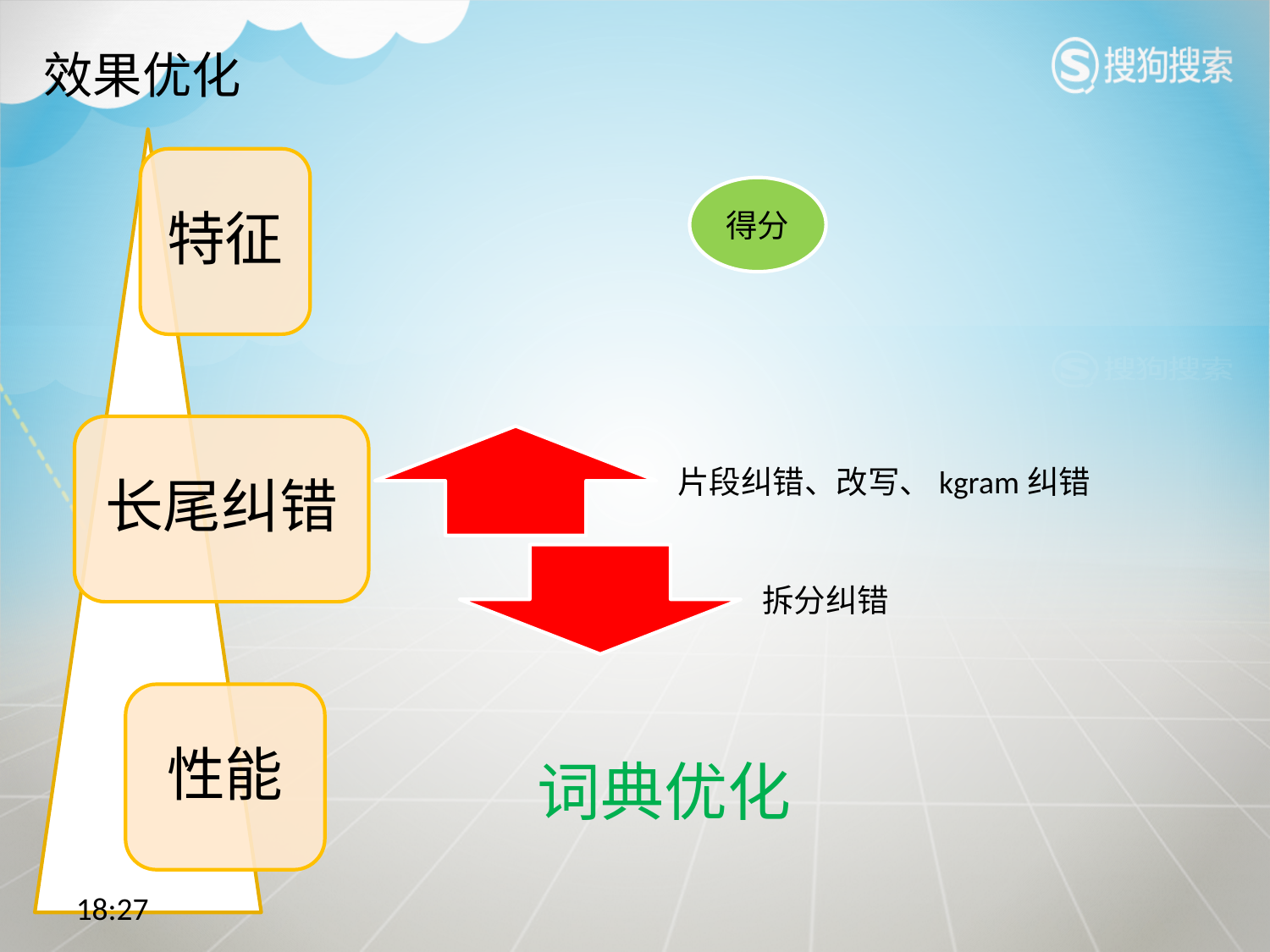

# 效果优化
得分
特征
长尾纠错
性能
片段纠错、改写、kgram纠错
拆分纠错
词典优化
18:27